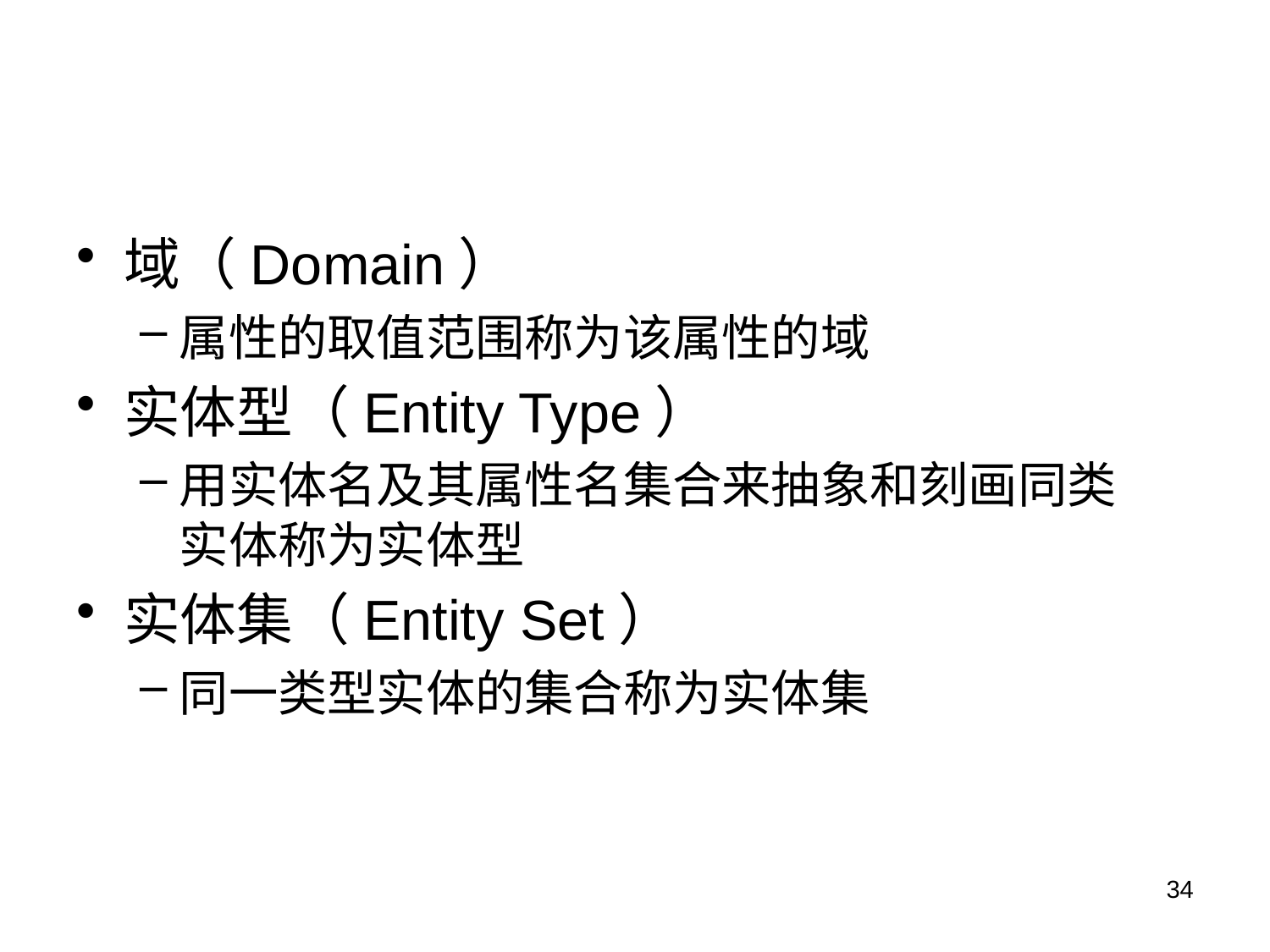

域（Domain）
属性的取值范围称为该属性的域
实体型（Entity Type）
用实体名及其属性名集合来抽象和刻画同类实体称为实体型
实体集（Entity Set）
同一类型实体的集合称为实体集

34